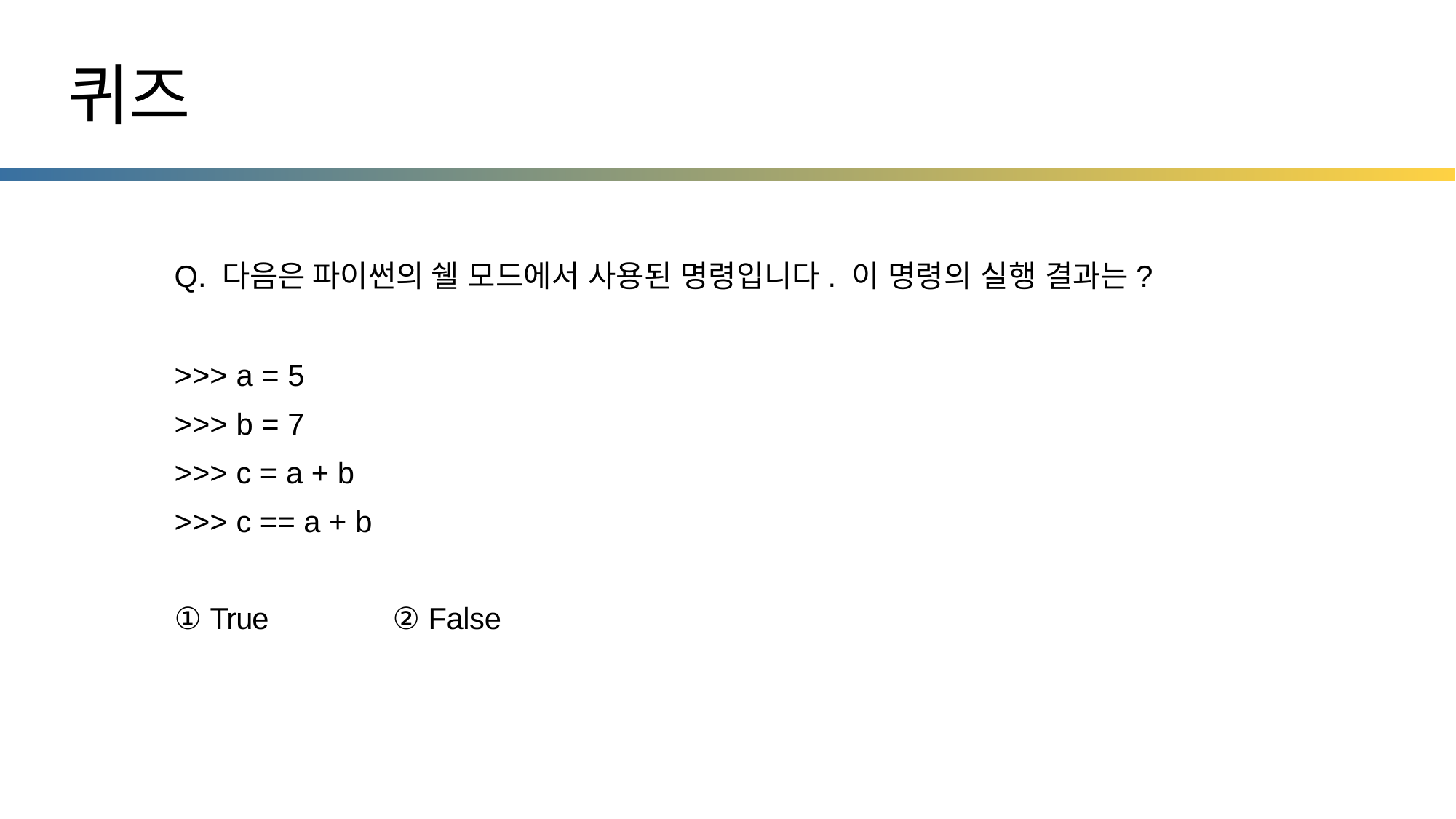

# 퀴즈
Q. 다음은 파이썬의 쉘 모드에서 사용된 명령입니다. 이 명령의 실행 결과는?

>>> a = 5
>>> b = 7
>>> c = a + b
>>> c == a + b

① True		② False